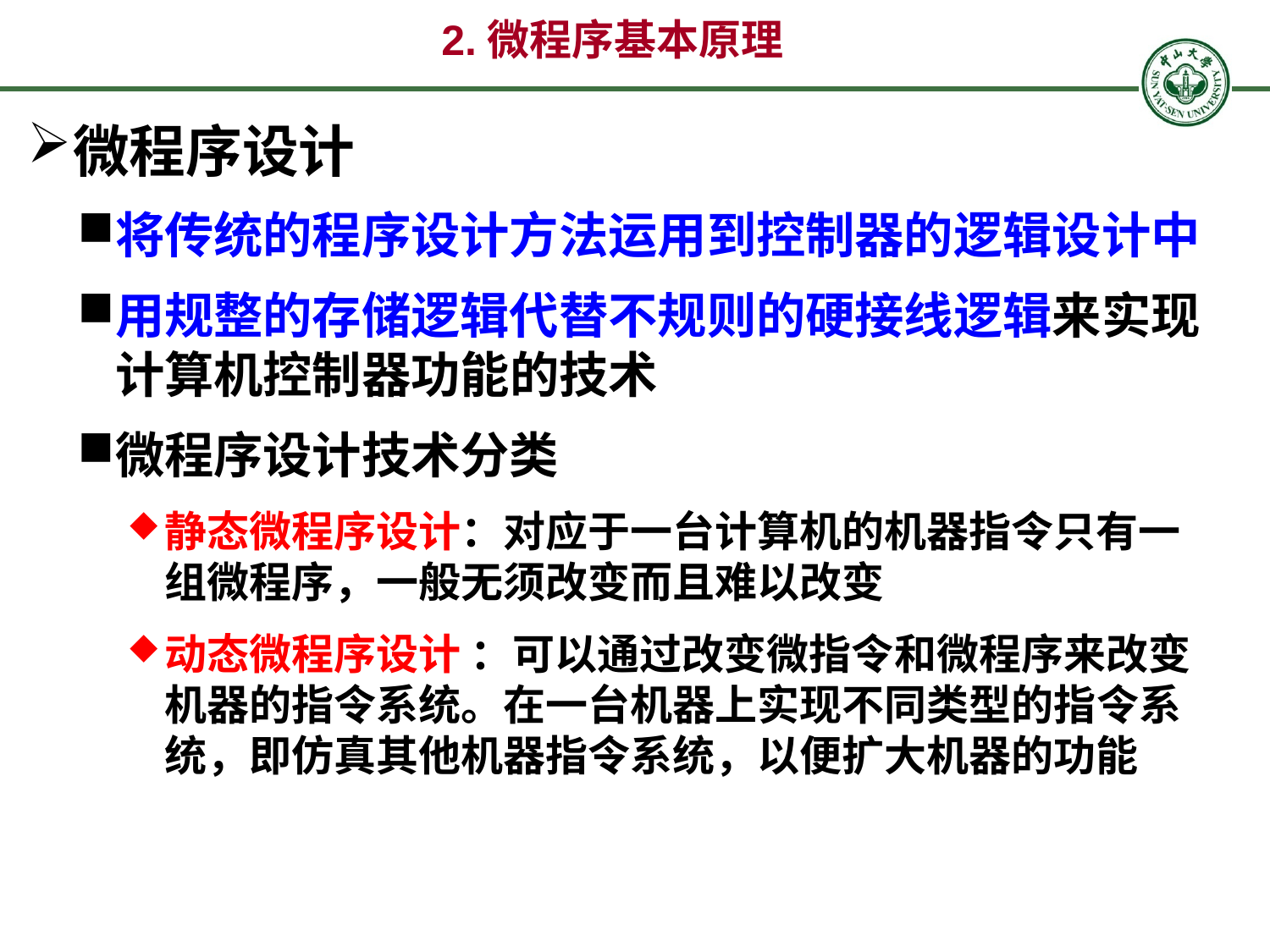

# 2.微程序基本原理
微程序设计
将传统的程序设计方法运用到控制器的逻辑设计中
用规整的存储逻辑代替不规则的硬接线逻辑来实现计算机控制器功能的技术
微程序设计技术分类
静态微程序设计：对应于一台计算机的机器指令只有一组微程序，一般无须改变而且难以改变
动态微程序设计 ：可以通过改变微指令和微程序来改变机器的指令系统。在一台机器上实现不同类型的指令系统，即仿真其他机器指令系统，以便扩大机器的功能